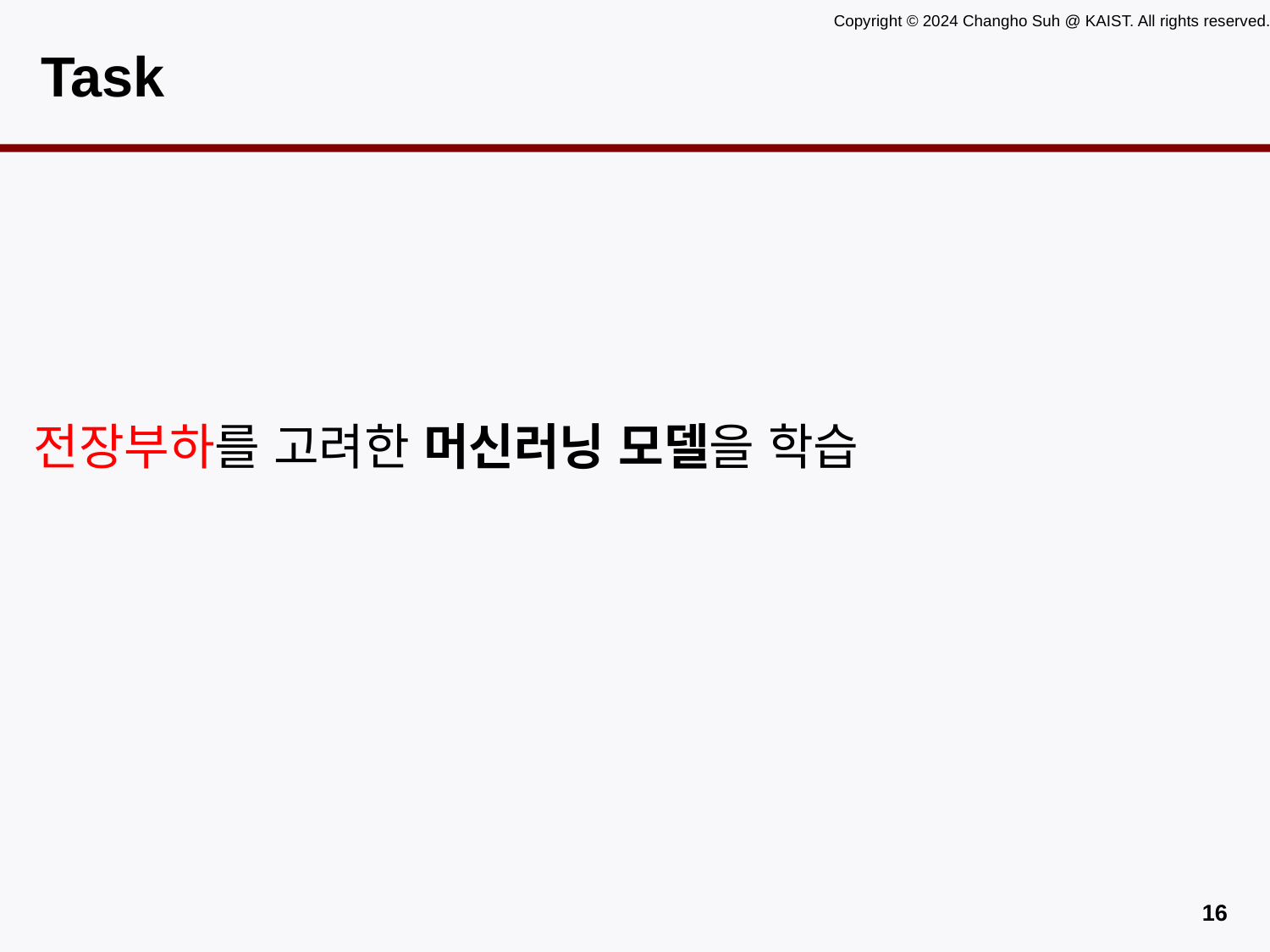

# Task
전장부하를 고려한 머신러닝 모델을 학습
16